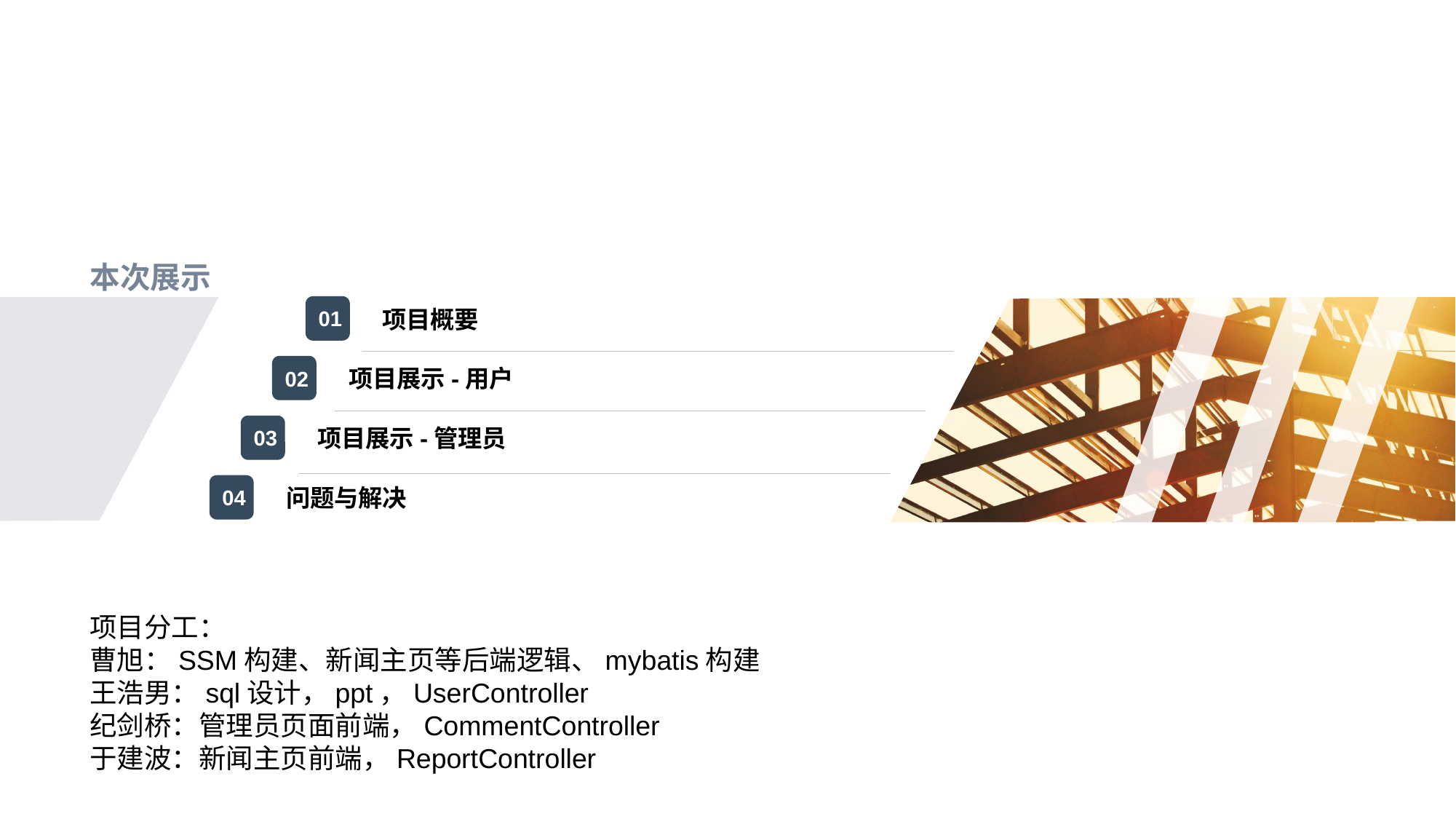

本次展示
项目概要

01

项目展示-用户
02
项目展示-管理员
03
问题与解决
04
项目分工：
曹旭：SSM构建、新闻主页等后端逻辑、mybatis构建
王浩男：sql设计，ppt，UserController
纪剑桥：管理员页面前端，CommentController
于建波：新闻主页前端，ReportController